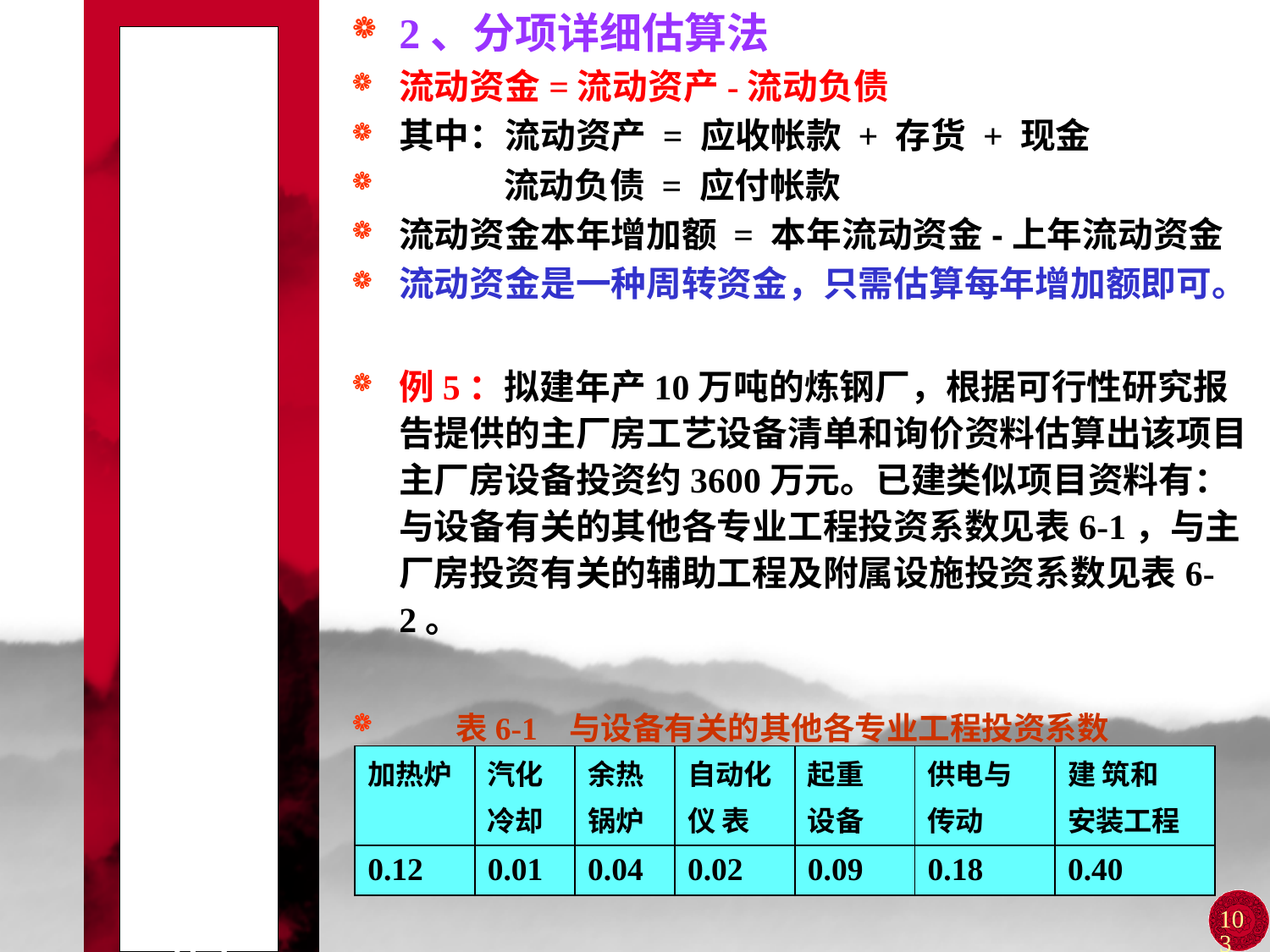

2、分项详细估算法
流动资金=流动资产-流动负债
其中：流动资产 = 应收帐款 + 存货 + 现金
            流动负债 = 应付帐款
流动资金本年增加额 = 本年流动资金-上年流动资金
流动资金是一种周转资金，只需估算每年增加额即可。

例5：拟建年产10万吨的炼钢厂，根据可行性研究报告提供的主厂房工艺设备清单和询价资料估算出该项目主厂房设备投资约3600万元。已建类似项目资料有：与设备有关的其他各专业工程投资系数见表6-1，与主厂房投资有关的辅助工程及附属设施投资系数见表6-2。

      表6-1   与设备有关的其他各专业工程投资系数
# 第一节    工程项目的投资估算
| 加热炉 | 汽化 冷却 | 余热 锅炉 | 自动化 仪 表 | 起重 设备 | 供电与 传动 | 建 筑和 安装工程 |
| --- | --- | --- | --- | --- | --- | --- |
| 0.12 | 0.01 | 0.04 | 0.02 | 0.09 | 0.18 | 0.40 |
103